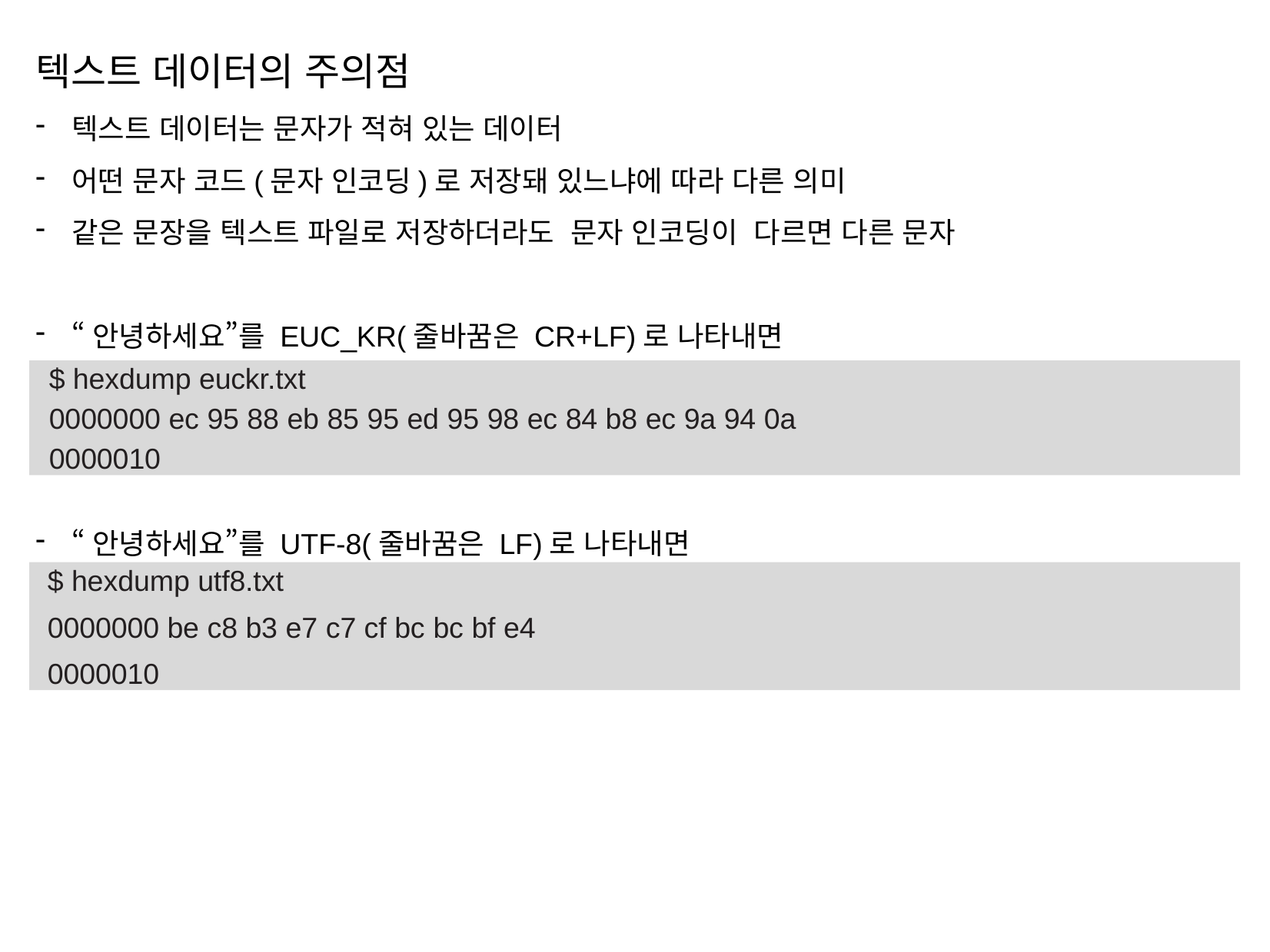

텍스트 데이터의 주의점
텍스트 데이터는 문자가 적혀 있는 데이터
어떤 문자 코드(문자 인코딩)로 저장돼 있느냐에 따라 다른 의미
같은 문장을 텍스트 파일로 저장하더라도  문자 인코딩이  다르면 다른 문자

“안녕하세요”를 EUC_KR(줄바꿈은 CR+LF)로 나타내면

“안녕하세요”를 UTF-8(줄바꿈은 LF)로 나타내면

$ hexdump euckr.txt
0000000 ec 95 88 eb 85 95 ed 95 98 ec 84 b8 ec 9a 94 0a
0000010
$ hexdump utf8.txt
0000000 be c8 b3 e7 c7 cf bc bc bf e4
0000010